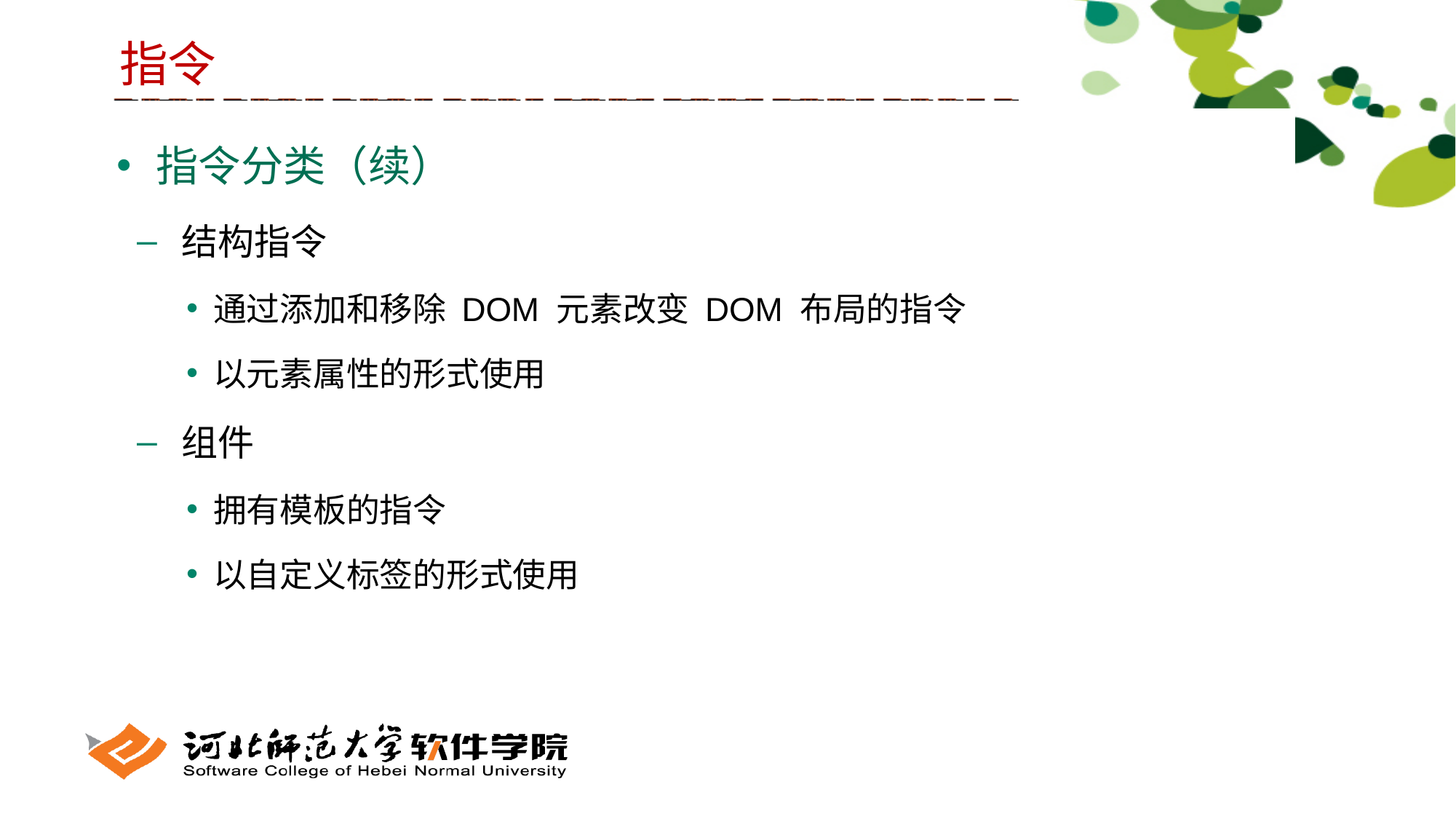

指令
 指令分类（续）
 结构指令
 通过添加和移除 DOM 元素改变 DOM 布局的指令
 以元素属性的形式使用
 组件
 拥有模板的指令
 以自定义标签的形式使用